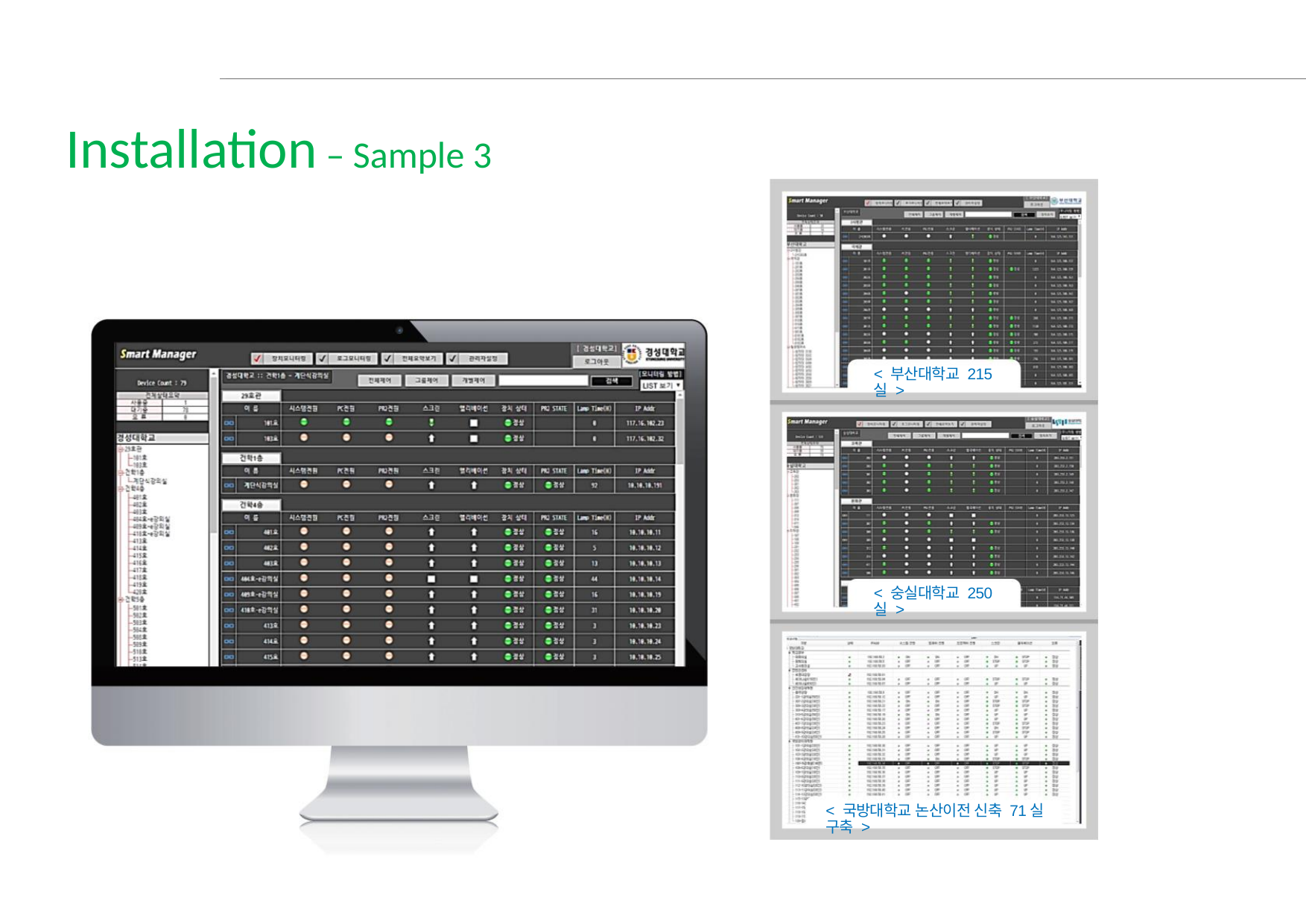

Installation – Sample 3

< 부산대학교 215실 >
< 숭실대학교 250실 >
< 국방대학교 논산이전 신축 71실 구축 >